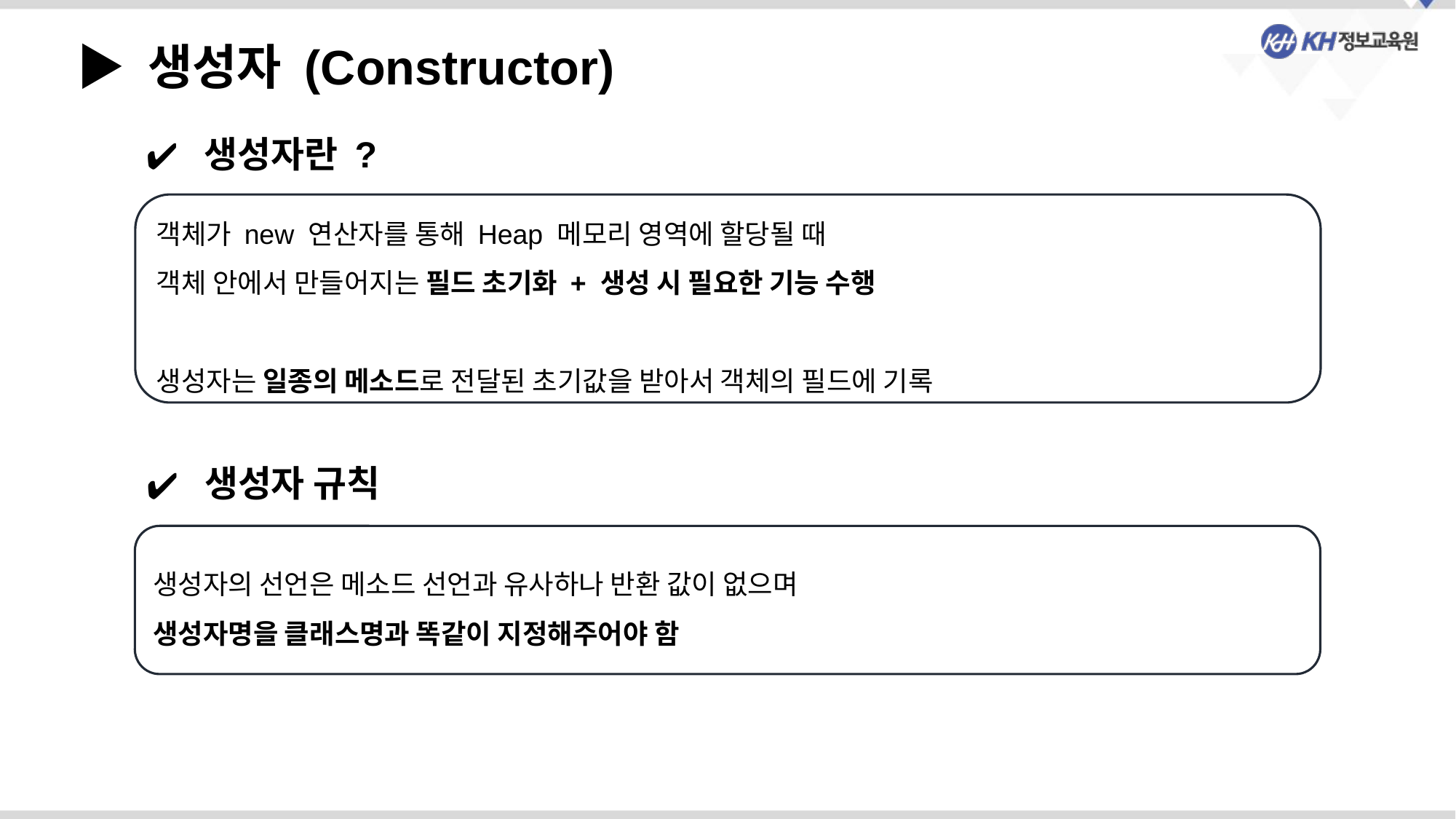

▶ 생성자 (Constructor)
 생성자란 ?
객체가 new 연산자를 통해 Heap 메모리 영역에 할당될 때
객체 안에서 만들어지는 필드 초기화 + 생성 시 필요한 기능 수행

생성자는 일종의 메소드로 전달된 초기값을 받아서 객체의 필드에 기록
 생성자 규칙
생성자의 선언은 메소드 선언과 유사하나 반환 값이 없으며
생성자명을 클래스명과 똑같이 지정해주어야 함